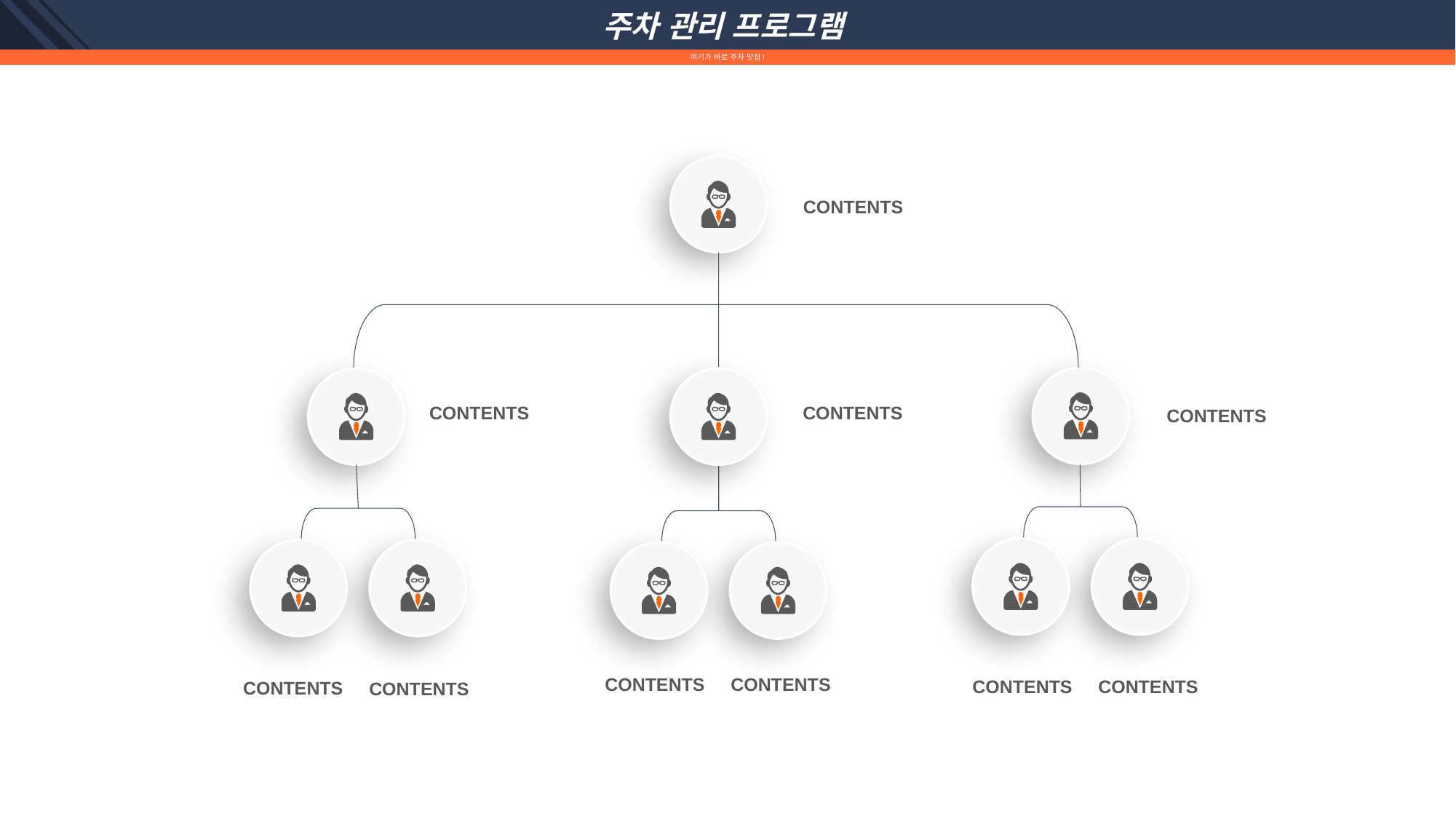

주차 관리 프로그램

여기가 바로 주차 맛집!

CONTENTS

CONTENTS
CONTENTS
CONTENTS

CONTENTS
CONTENTS
CONTENTS
CONTENTS
CONTENTS
CONTENTS